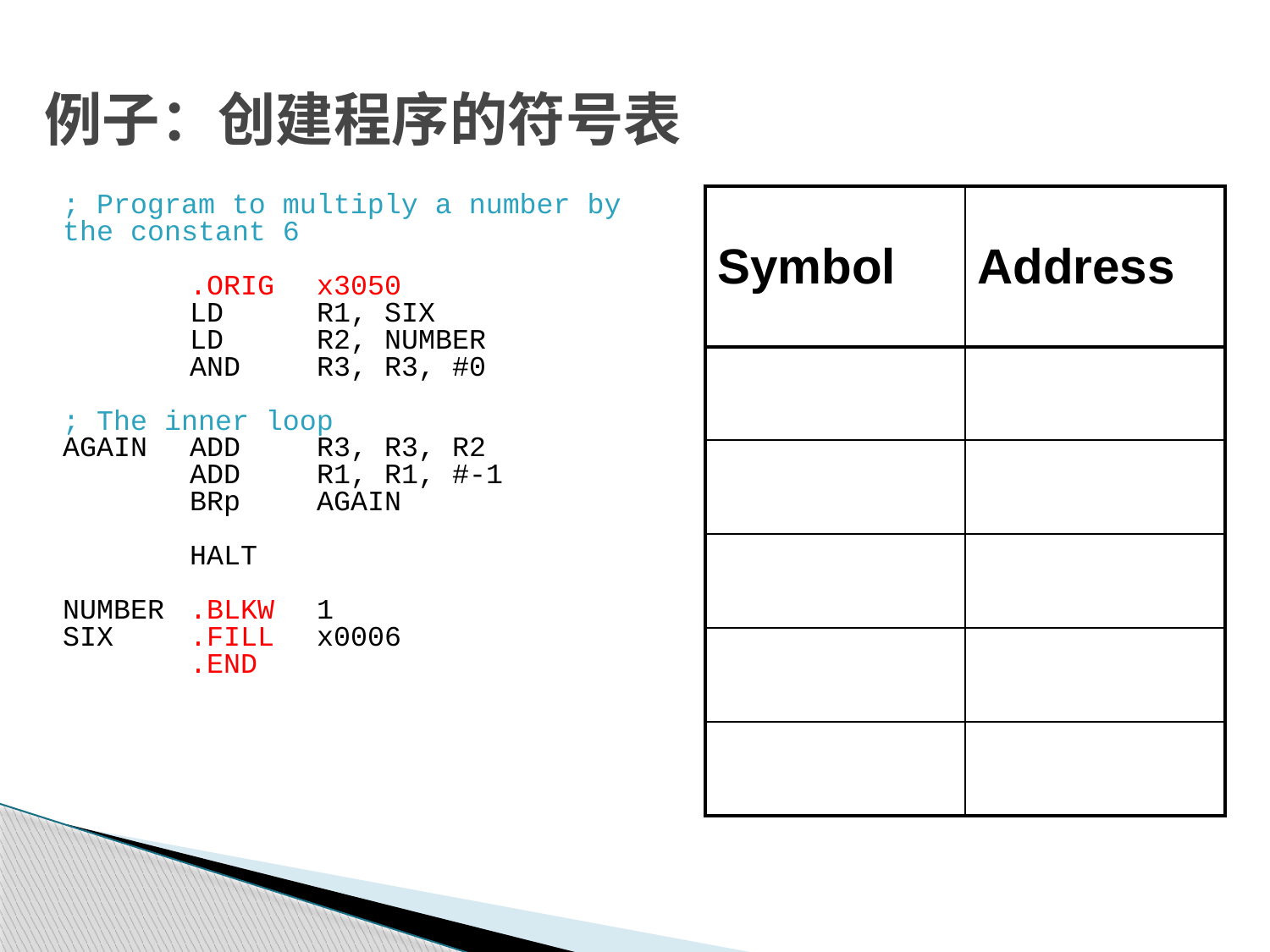

# 例子：创建程序的符号表
; Program to multiply a number by the constant 6

	.ORIG	x3050
	LD	R1, SIX
	LD	R2, NUMBER
	AND	R3, R3, #0

; The inner loop
AGAIN	ADD	R3, R3, R2
	ADD	R1, R1, #-1		BRp	AGAIN

	HALT

NUMBER	.BLKW	1
SIX	.FILL	x0006
	.END
| Symbol | Address |
| --- | --- |
|  |  |
|  |  |
|  |  |
|  |  |
|  |  |